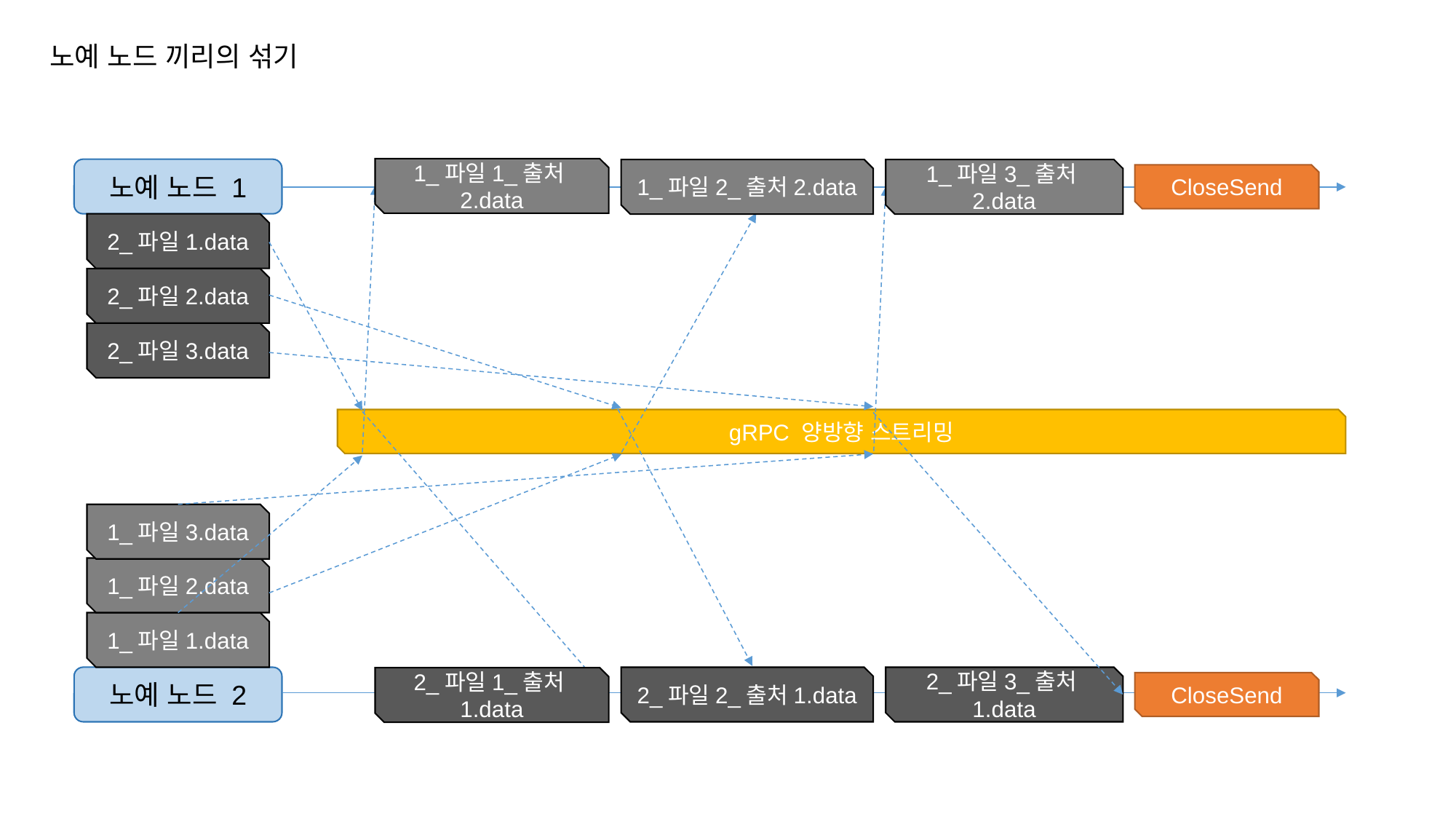

노예 노드 끼리의 섞기
1_파일1_출처2.data
노예 노드 1
노예 노드 2
1_파일2_출처2.data
1_파일3_출처2.data
CloseSend
2_파일1.data
2_파일2.data
2_파일3.data
gRPC 양방향 스트리밍
1_파일3.data
1_파일2.data
1_파일1.data
2_파일2_출처1.data
2_파일3_출처1.data
2_파일1_출처1.data
CloseSend